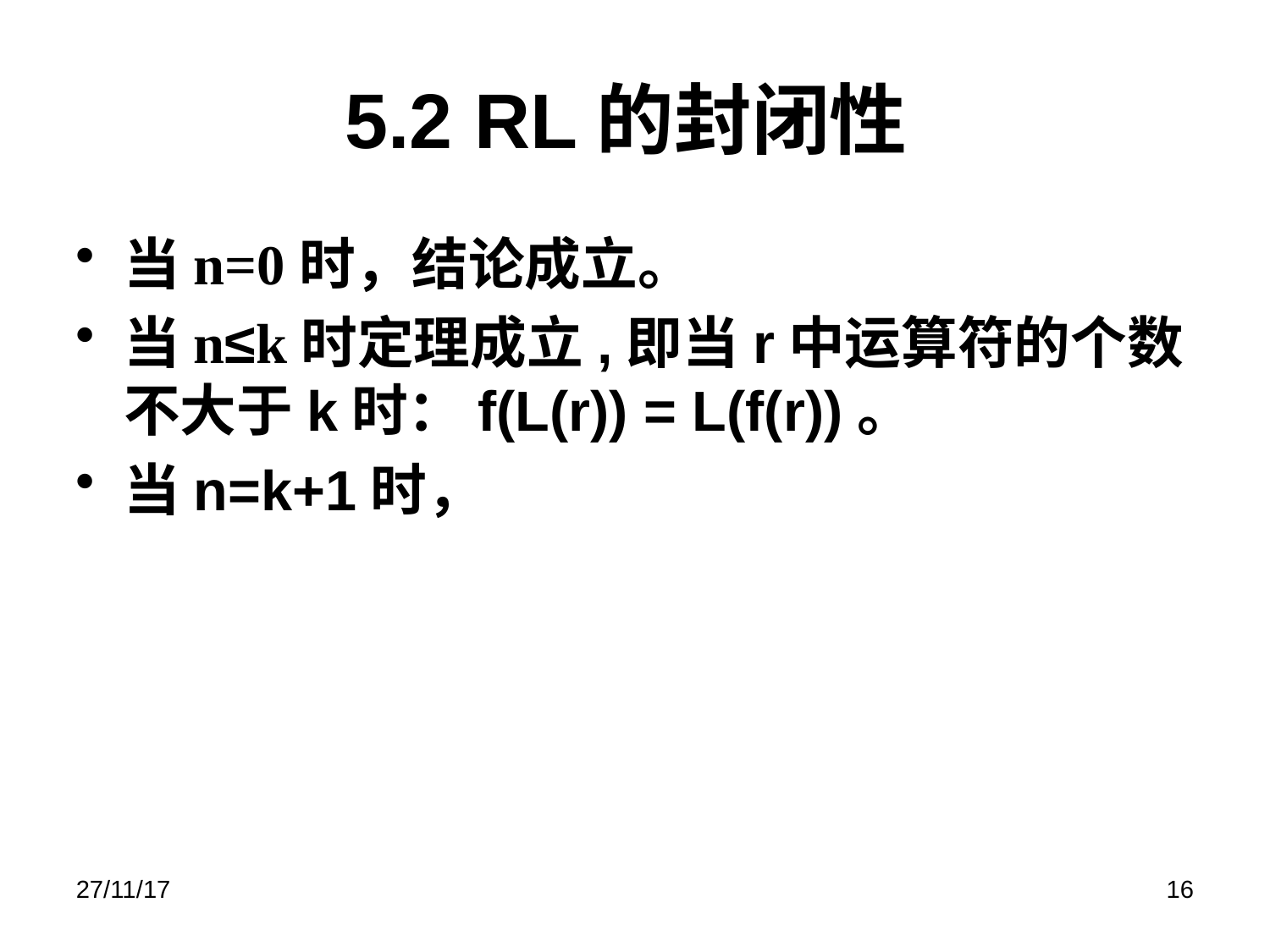

# 5.2 RL的封闭性
当n=0时，结论成立。
当n≤k时定理成立,即当r中运算符的个数不大于k时：f(L(r)) = L(f(r))。
当n=k+1时，
27/11/17
16